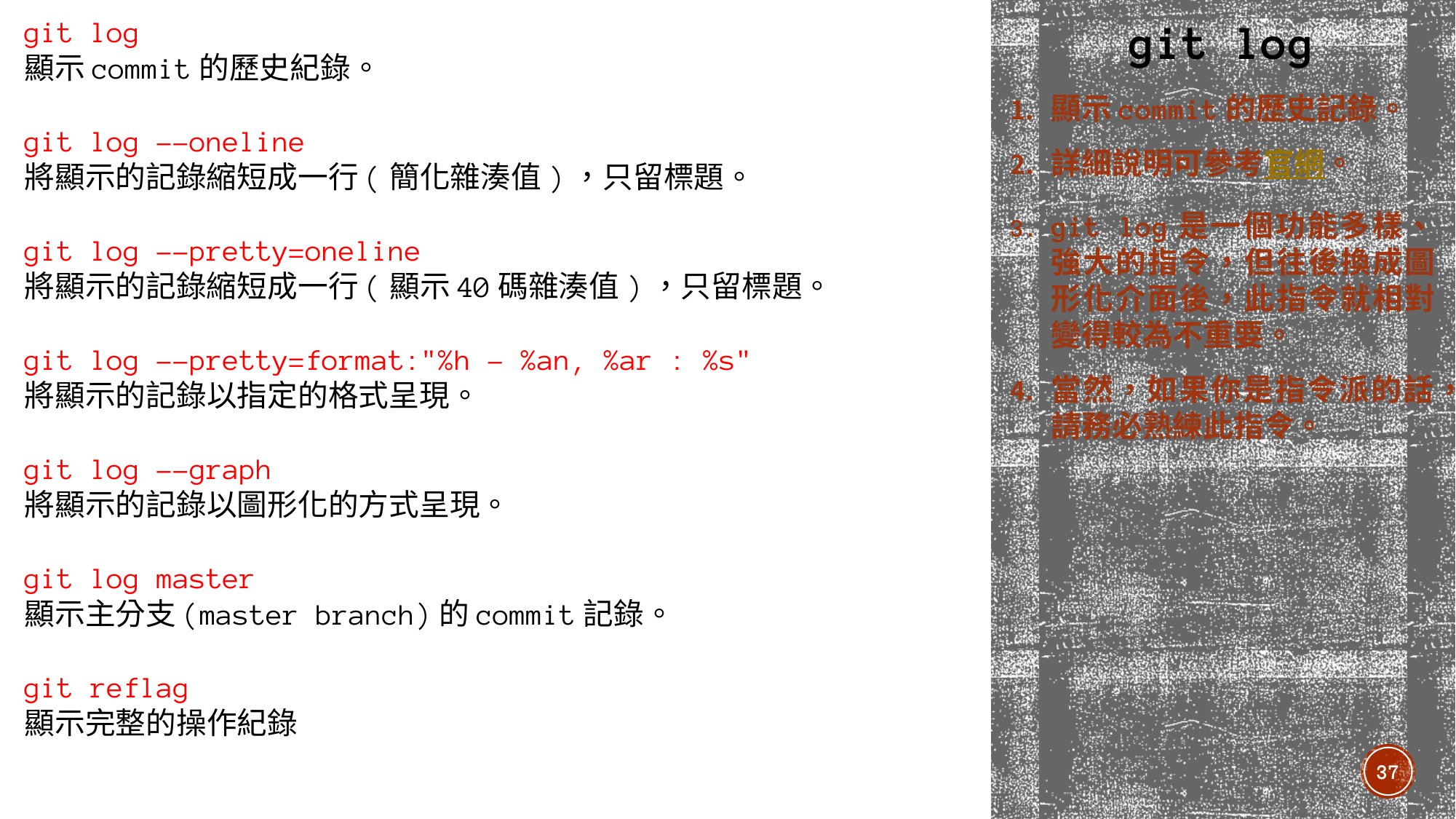

git log
顯示commit的歷史紀錄。

git log --oneline
將顯示的記錄縮短成一行(簡化雜湊值)，只留標題。

git log --pretty=oneline
將顯示的記錄縮短成一行(顯示40碼雜湊值)，只留標題。

git log --pretty=format:"%h - %an, %ar : %s"
將顯示的記錄以指定的格式呈現。

git log --graph
將顯示的記錄以圖形化的方式呈現。

git log master
顯示主分支(master branch)的commit記錄。

git reflag
顯示完整的操作紀錄
# git log
顯示commit的歷史記錄。
詳細說明可參考官網。
git log是一個功能多樣、強大的指令，但往後換成圖形化介面後，此指令就相對變得較為不重要。
當然，如果你是指令派的話，請務必熟練此指令。

37